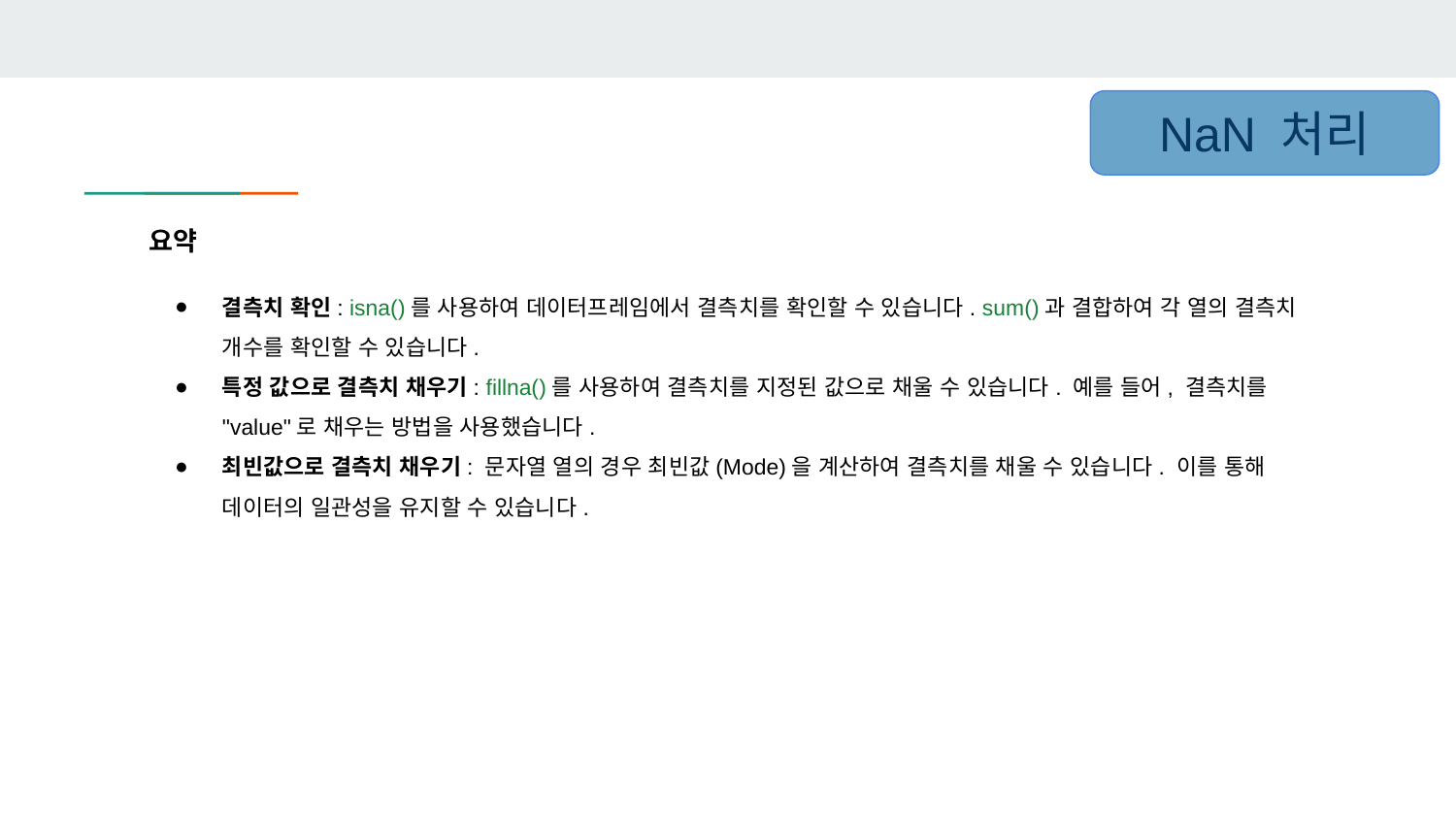

NaN 처리
요약
결측치 확인: isna()를 사용하여 데이터프레임에서 결측치를 확인할 수 있습니다. sum()과 결합하여 각 열의 결측치 개수를 확인할 수 있습니다.
특정 값으로 결측치 채우기: fillna()를 사용하여 결측치를 지정된 값으로 채울 수 있습니다. 예를 들어, 결측치를 "value"로 채우는 방법을 사용했습니다.
최빈값으로 결측치 채우기: 문자열 열의 경우 최빈값(Mode)을 계산하여 결측치를 채울 수 있습니다. 이를 통해 데이터의 일관성을 유지할 수 있습니다.